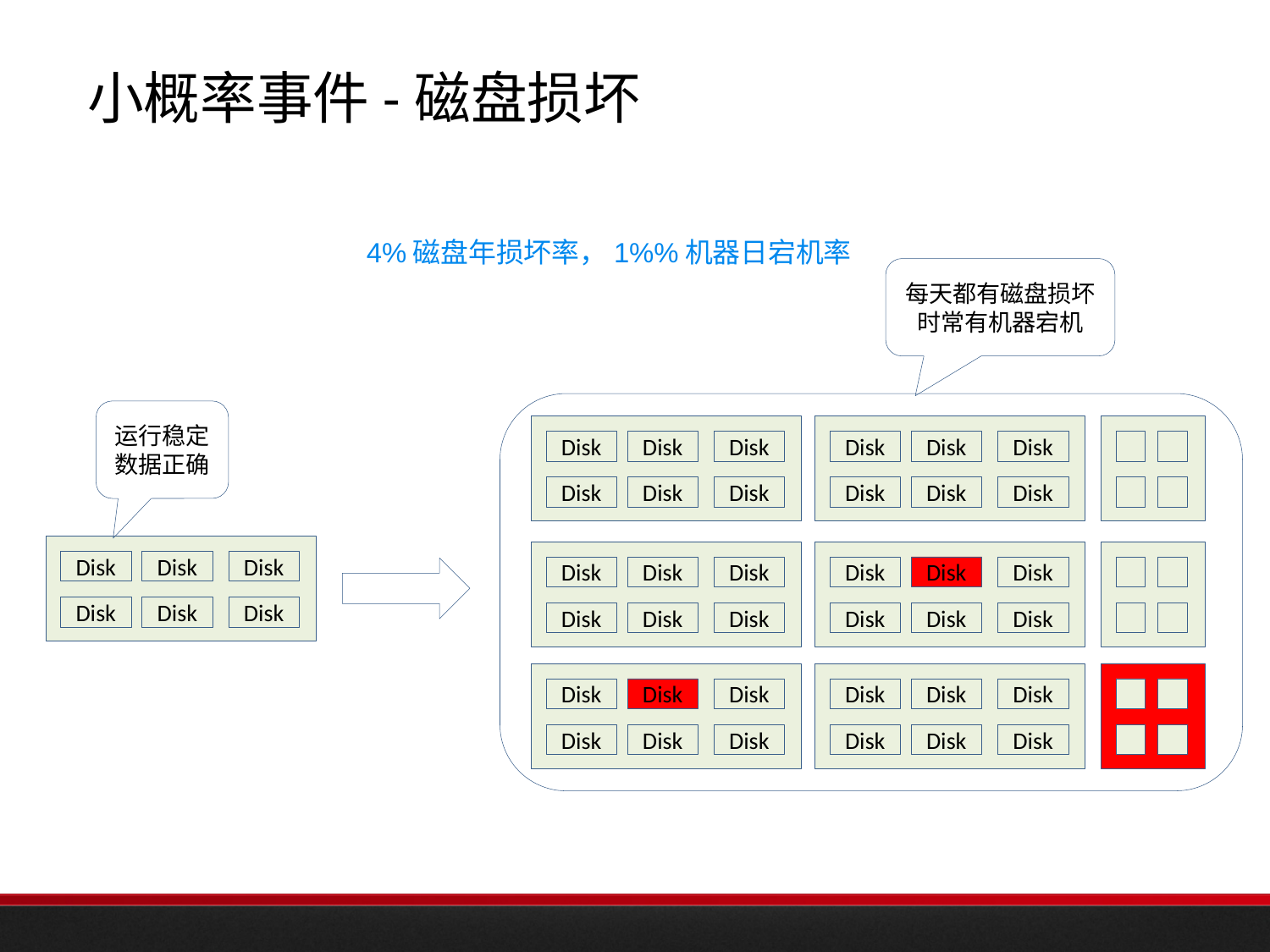

小概率事件-磁盘损坏
4%磁盘年损坏率，1%%机器日宕机率
每天都有磁盘损坏
时常有机器宕机

Disk
Disk
Disk
Disk
Disk
Disk

Disk
Disk
Disk
Disk
Disk
Disk

Disk
Disk
Disk
Disk
Disk
Disk

Disk
Disk
Disk
Disk
Disk
Disk

Disk
Disk
Disk
Disk
Disk
Disk

Disk
Disk
Disk
Disk
Disk
Disk

运行稳定
数据正确

Disk
Disk
Disk
Disk
Disk
Disk